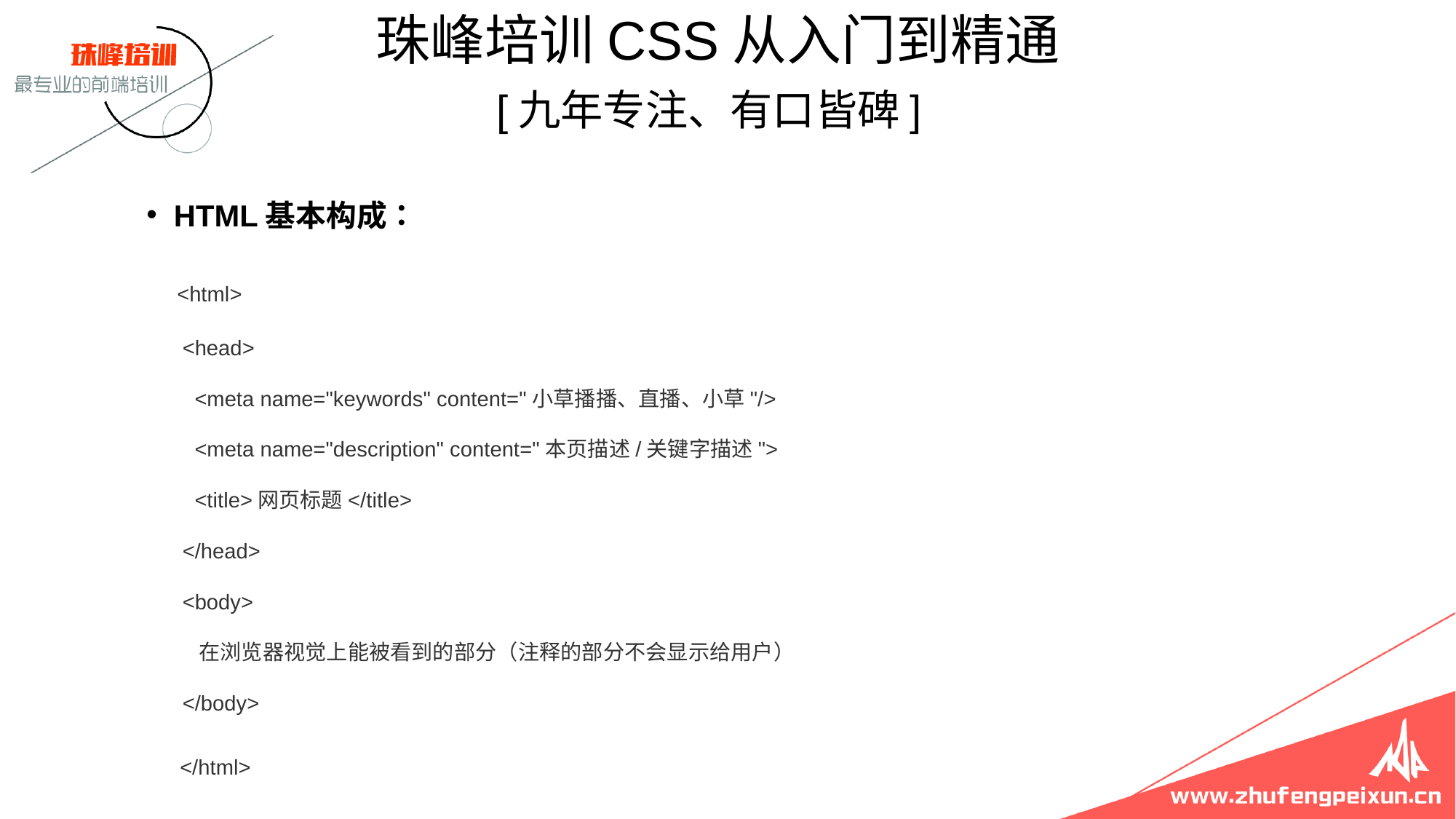

珠峰培训CSS从入门到精通
        [九年专注、有口皆碑]
# HTML基本构成：
   <html>
      <head>
        <meta name="keywords" content="小草播播、直播、小草"/>
        <meta name="description" content="本页描述/关键字描述">
        <title>网页标题</title>
      </head>
      <body>
          在浏览器视觉上能被看到的部分（注释的部分不会显示给用户）
      </body>
    </html>